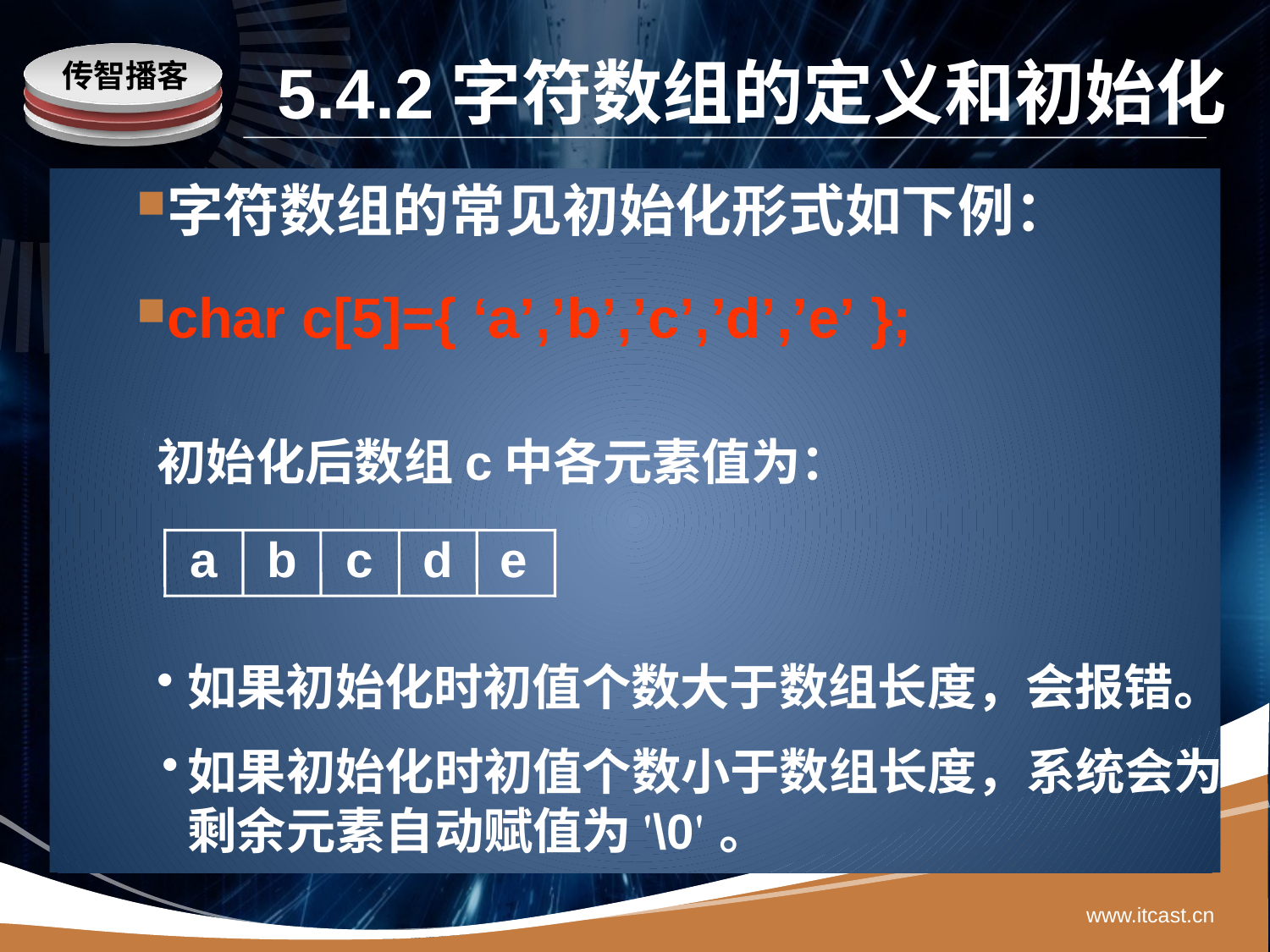

# 5.4.2字符数组的定义和初始化
字符数组的常见初始化形式如下例：
char c[5]={ ‘a’,’b’,’c’,’d’,’e’ };

初始化后数组c中各元素值为：
a
b
c
d
e

如果初始化时初值个数大于数组长度，会报错。
如果初始化时初值个数小于数组长度，系统会为剩余元素自动赋值为'\0' 。
www.itcast.cn